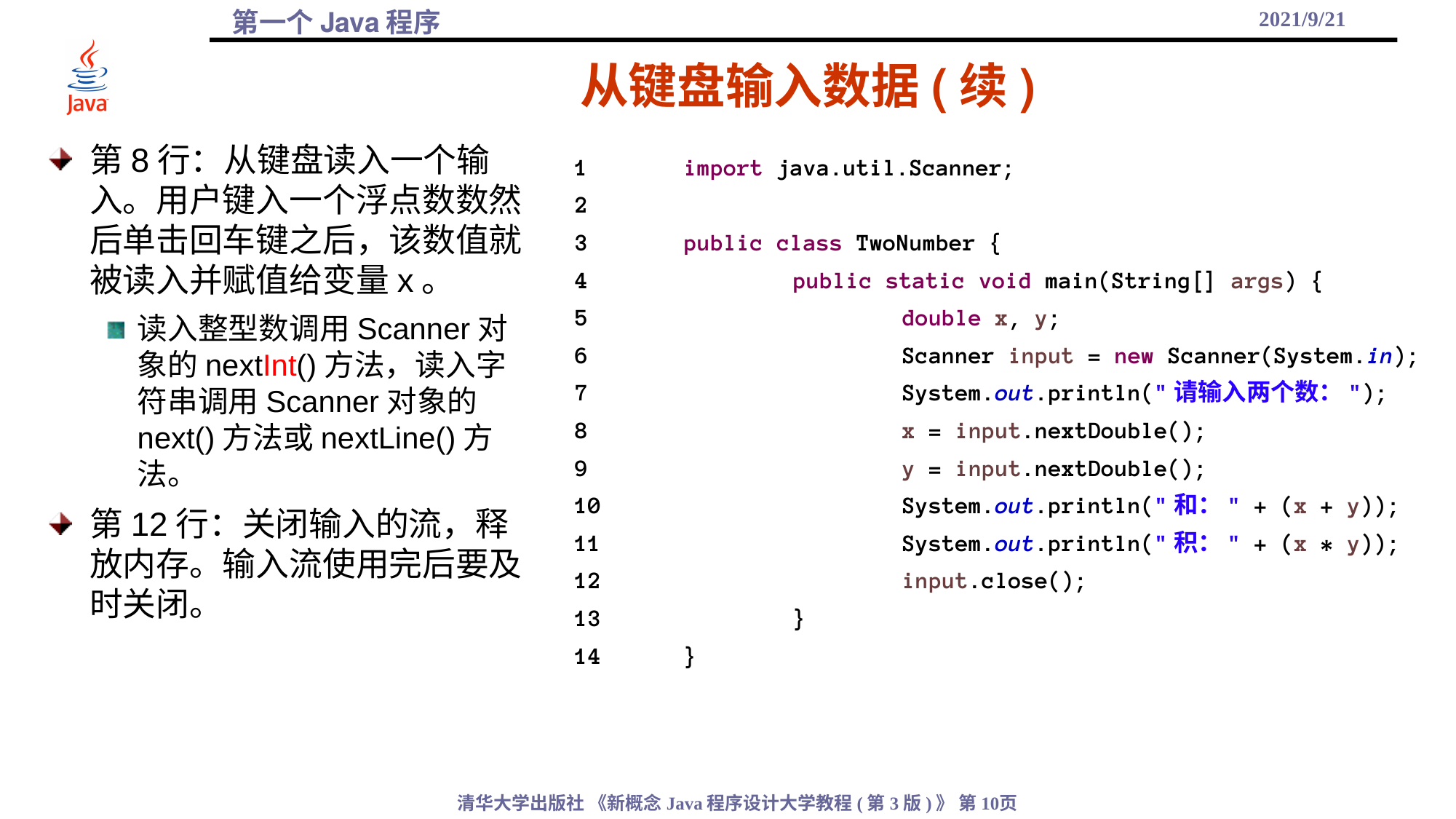

2021/9/21
# 从键盘输入数据(续)
第8行：从键盘读入一个输入。用户键入一个浮点数数然后单击回车键之后，该数值就被读入并赋值给变量x。
读入整型数调用Scanner对象的nextInt()方法，读入字符串调用Scanner对象的next()方法或nextLine()方法。
第12行：关闭输入的流，释放内存。输入流使用完后要及时关闭。

1	import java.util.Scanner;
2
3	public class TwoNumber {
4		public static void main(String[] args) {
5			double x, y;
6			Scanner input = new Scanner(System.in);
7			System.out.println("请输入两个数：");
8			x = input.nextDouble();
9			y = input.nextDouble();
10			System.out.println("和：" + (x + y));
11			System.out.println("积：" + (x * y));
12			input.close();
13		}
14	}